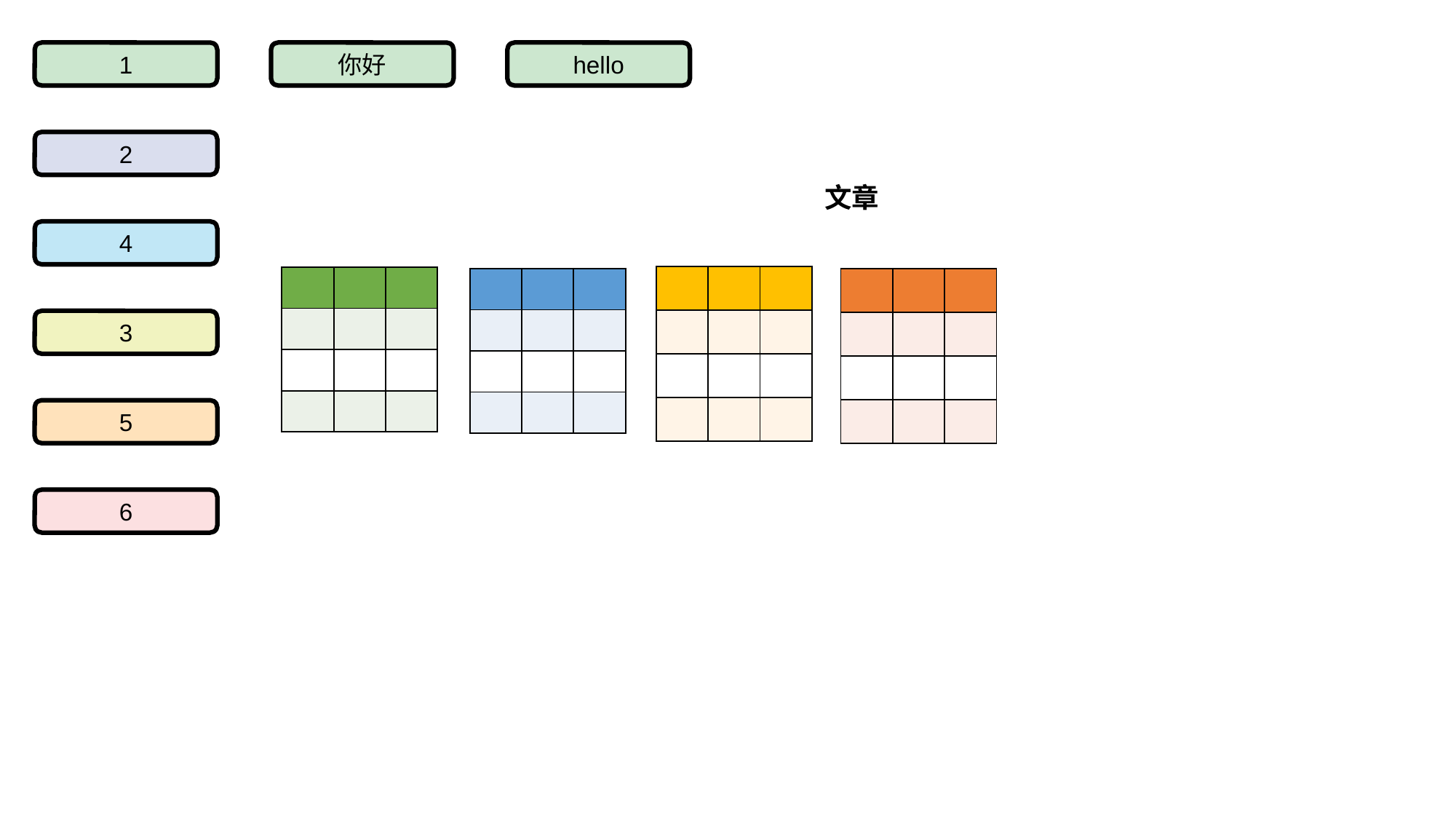

1
你好
hello
2
文章
4
|  |  |  |
| --- | --- | --- |
|  |  |  |
|  |  |  |
|  |  |  |
|  |  |  |
| --- | --- | --- |
|  |  |  |
|  |  |  |
|  |  |  |
|  |  |  |
| --- | --- | --- |
|  |  |  |
|  |  |  |
|  |  |  |
|  |  |  |
| --- | --- | --- |
|  |  |  |
|  |  |  |
|  |  |  |
3
5
6